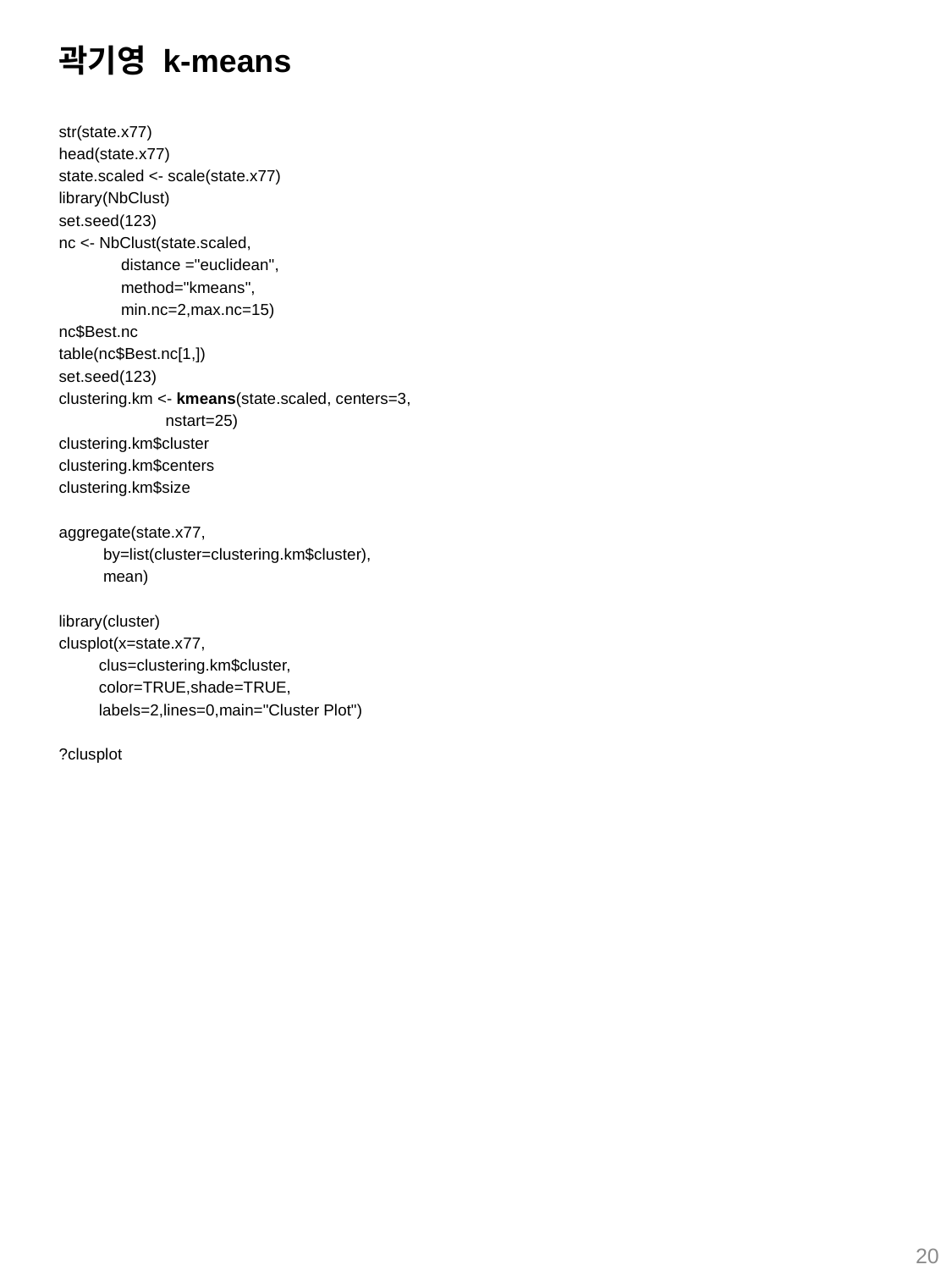

# 곽기영 k-means
str(state.x77)
head(state.x77)
state.scaled <- scale(state.x77)
library(NbClust)
set.seed(123)
nc <- NbClust(state.scaled,
              distance ="euclidean",
              method="kmeans",
              min.nc=2,max.nc=15)
nc$Best.nc
table(nc$Best.nc[1,])
set.seed(123)
clustering.km <- kmeans(state.scaled, centers=3,
                        nstart=25)
clustering.km$cluster
clustering.km$centers
clustering.km$size

aggregate(state.x77,
          by=list(cluster=clustering.km$cluster),
          mean)

library(cluster)
clusplot(x=state.x77,
         clus=clustering.km$cluster,
         color=TRUE,shade=TRUE,
         labels=2,lines=0,main="Cluster Plot")

?clusplot
20